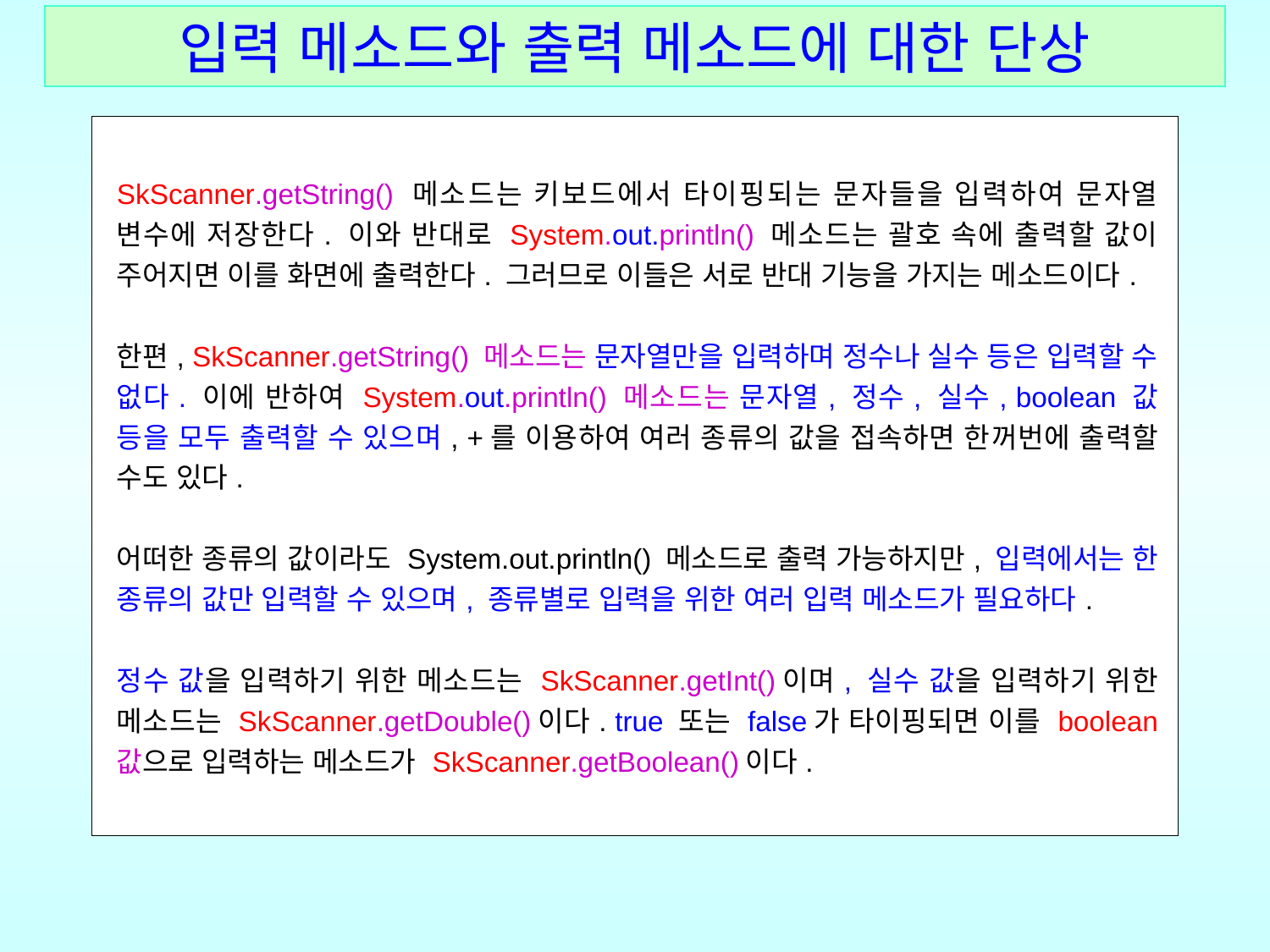

입력 메소드와 출력 메소드에 대한 단상
| SkScanner.getString() 메소드는 키보드에서 타이핑되는 문자들을 입력하여 문자열 변수에 저장한다. 이와 반대로 System.out.println() 메소드는 괄호 속에 출력할 값이 주어지면 이를 화면에 출력한다. 그러므로 이들은 서로 반대 기능을 가지는 메소드이다. 한편, SkScanner.getString() 메소드는 문자열만을 입력하며 정수나 실수 등은 입력할 수 없다. 이에 반하여 System.out.println() 메소드는 문자열, 정수, 실수, boolean 값 등을 모두 출력할 수 있으며, +를 이용하여 여러 종류의 값을 접속하면 한꺼번에 출력할 수도 있다. 어떠한 종류의 값이라도 System.out.println() 메소드로 출력 가능하지만, 입력에서는 한 종류의 값만 입력할 수 있으며, 종류별로 입력을 위한 여러 입력 메소드가 필요하다. 정수 값을 입력하기 위한 메소드는 SkScanner.getInt()이며, 실수 값을 입력하기 위한 메소드는 SkScanner.getDouble()이다. true 또는 false가 타이핑되면 이를 boolean 값으로 입력하는 메소드가 SkScanner.getBoolean()이다. |
| --- |